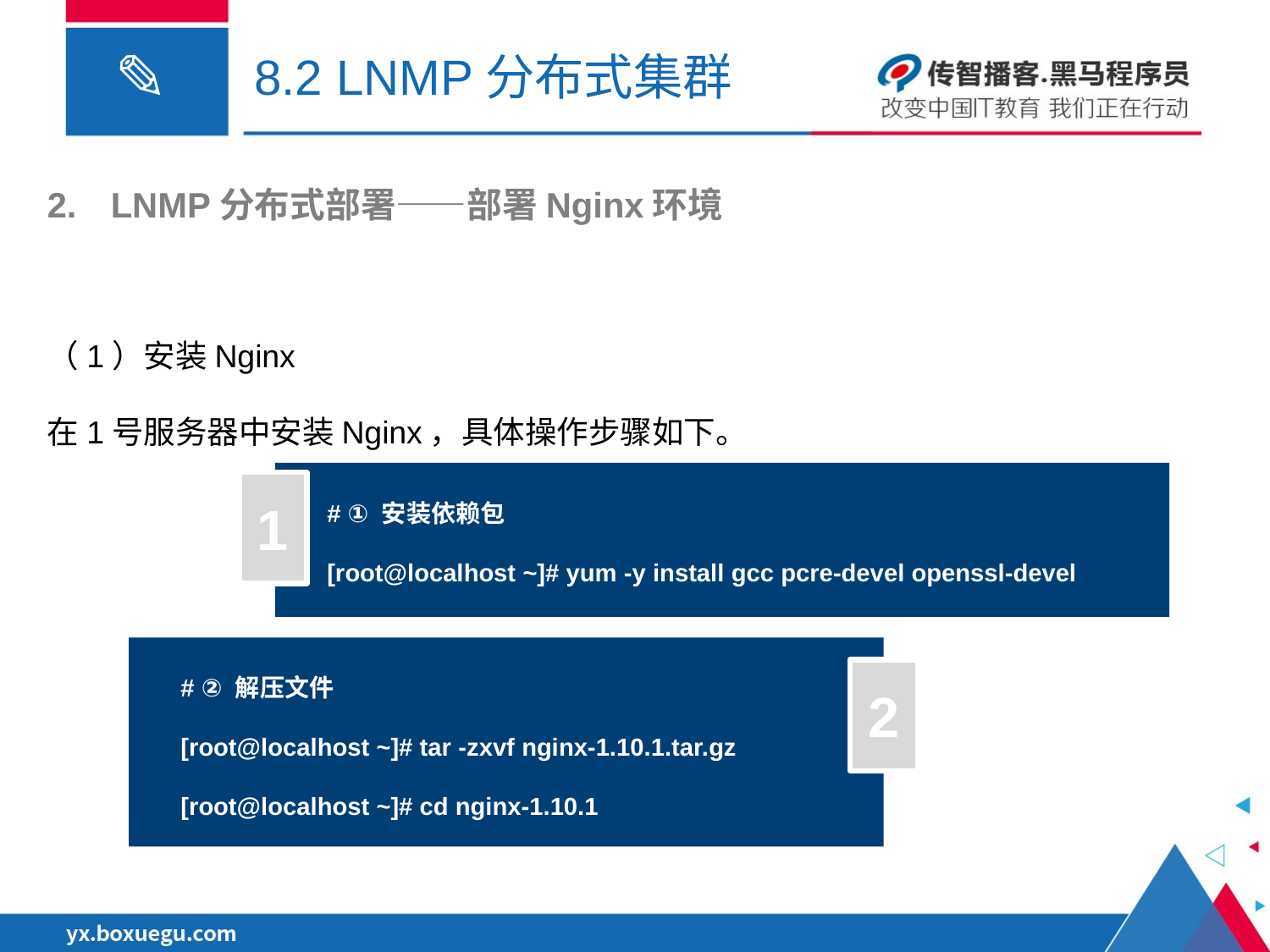

# 8.2 LNMP分布式集群
LNMP分布式部署——部署Nginx环境
（1）安装Nginx
在1号服务器中安装Nginx，具体操作步骤如下。
# ① 安装依赖包
[root@localhost ~]# yum -y install gcc pcre-devel openssl-devel

1
# ② 解压文件
[root@localhost ~]# tar -zxvf nginx-1.10.1.tar.gz
[root@localhost ~]# cd nginx-1.10.1

2